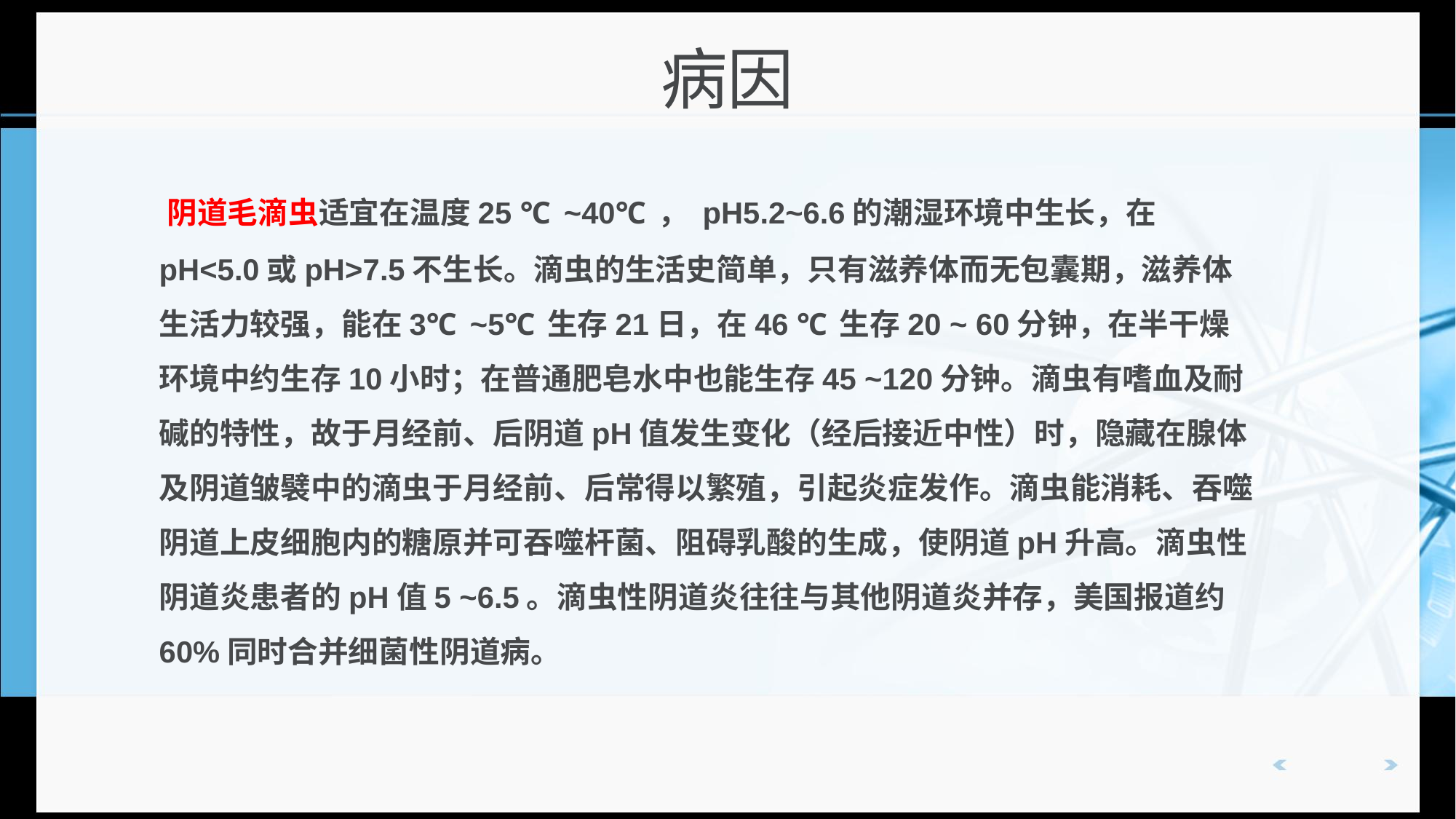

# 病因
    阴道毛滴虫适宜在温度25 ℃ ~40℃， pH5.2~6.6的潮湿环境中生长，在pH<5.0或pH>7.5不生长。滴虫的生活史简单，只有滋养体而无包囊期，滋养体生活力较强，能在3℃ ~5℃生存21日，在46 ℃生存20 ~ 60分钟，在半干燥环境中约生存10小时；在普通肥皂水中也能生存45 ~120分钟。滴虫有嗜血及耐碱的特性，故于月经前、后阴道pH值发生变化（经后接近中性）时，隐藏在腺体及阴道皱襞中的滴虫于月经前、后常得以繁殖，引起炎症发作。滴虫能消耗、吞噬阴道上皮细胞内的糖原并可吞噬杆菌、阻碍乳酸的生成，使阴道pH升高。滴虫性阴道炎患者的pH值5 ~6.5。滴虫性阴道炎往往与其他阴道炎并存，美国报道约60%同时合并细菌性阴道病。